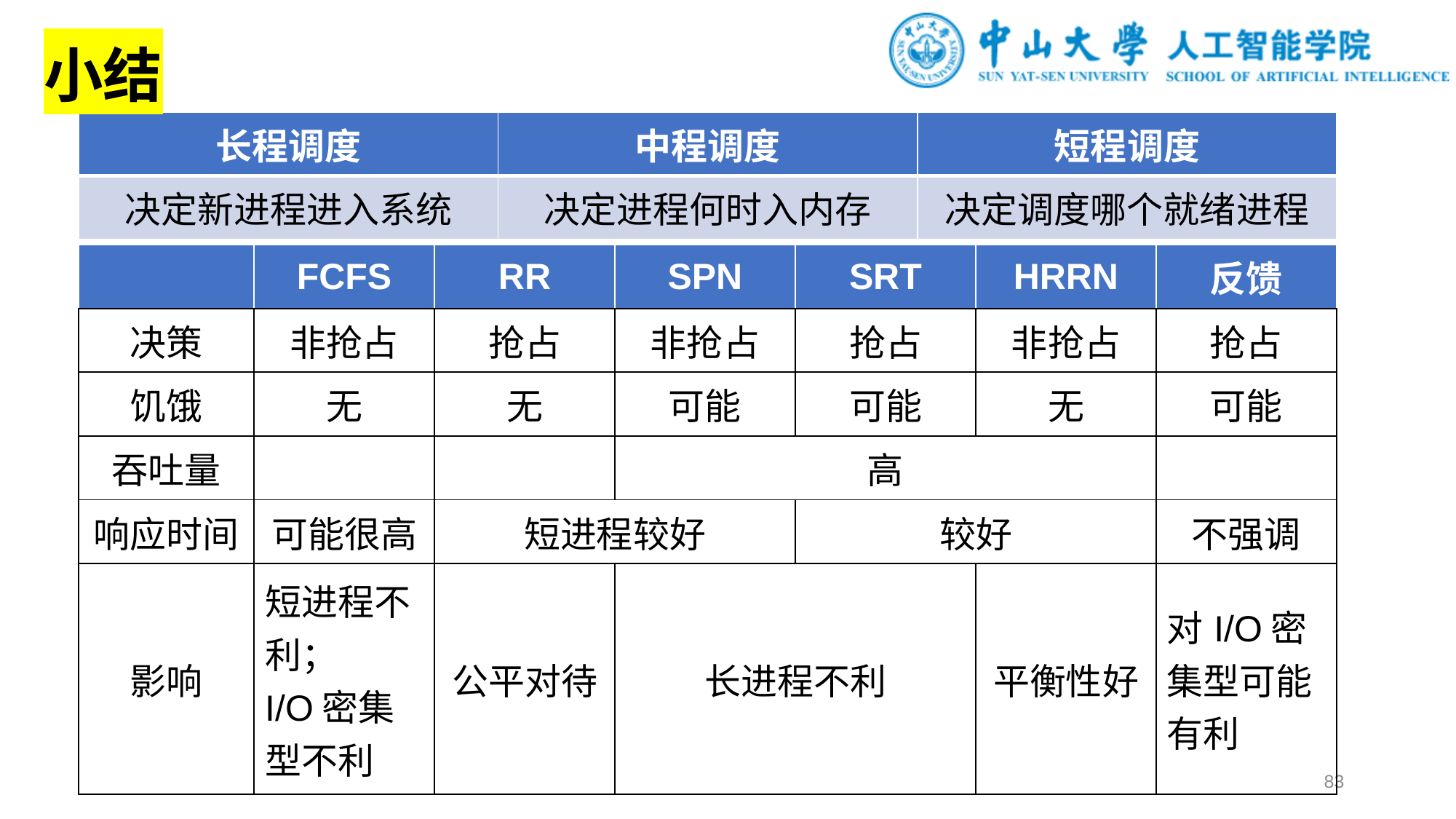

小结
| 长程调度 | 中程调度 | 短程调度 |
| --- | --- | --- |
| 决定新进程进入系统 | 决定进程何时入内存 | 决定调度哪个就绪进程 |
|  | FCFS | RR | SPN | SRT | HRRN | 反馈 |
| --- | --- | --- | --- | --- | --- | --- |
| 决策 | 非抢占 | 抢占 | 非抢占 | 抢占 | 非抢占 | 抢占 |
| 饥饿 | 无 | 无 | 可能 | 可能 | 无 | 可能 |
| 吞吐量 |  |  | 高 |  |  |  |
| 响应时间 | 可能很高 | 短进程较好 |  | 较好 |  | 不强调 |
| 影响 | 短进程不利； I/O密集型不利 | 公平对待 | 长进程不利 |  | 平衡性好 | 对I/O密集型可能有利 |
83